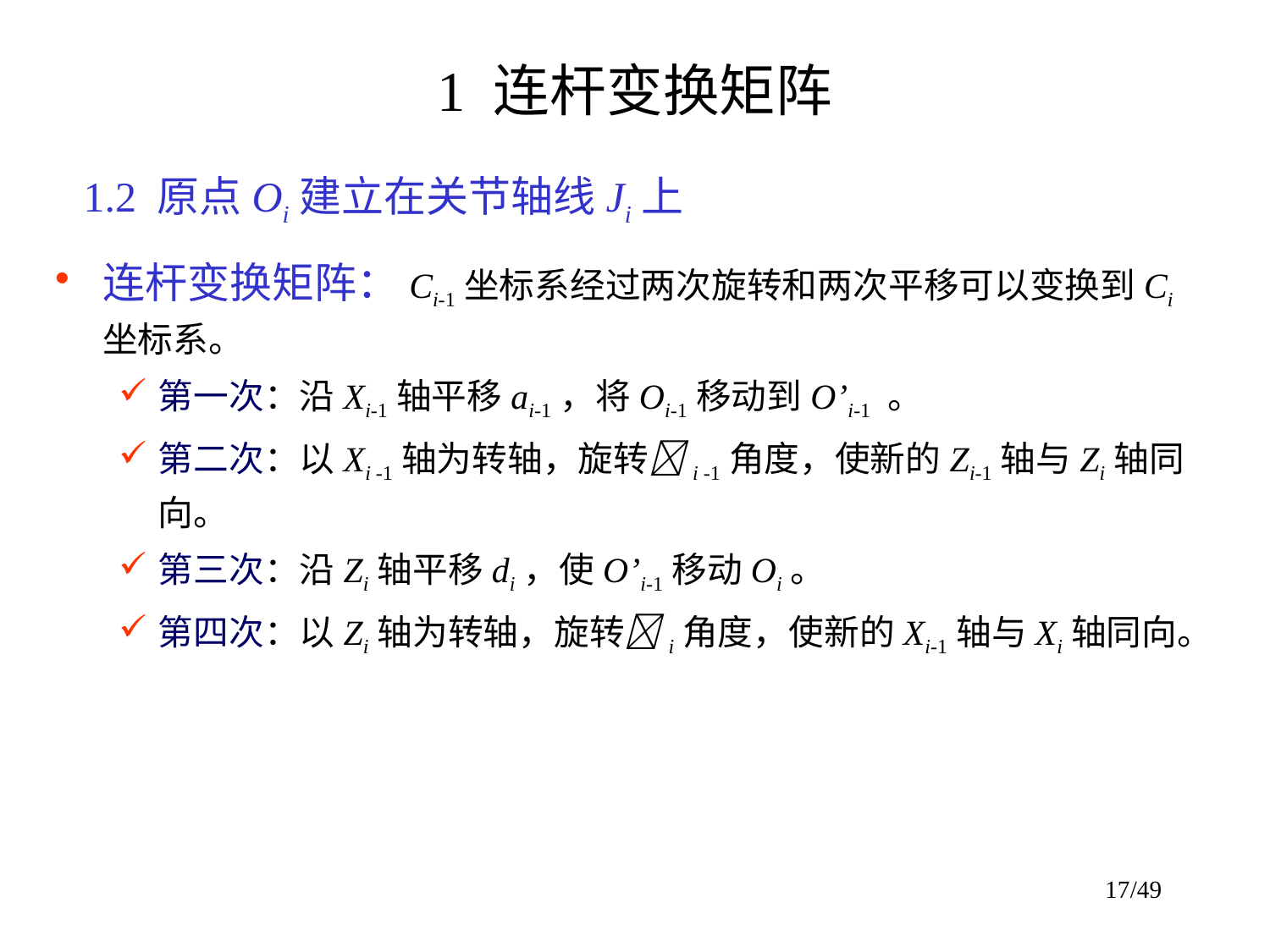

# 1 连杆变换矩阵

1.2 原点Oi建立在关节轴线Ji上
连杆变换矩阵：Ci-1坐标系经过两次旋转和两次平移可以变换到Ci坐标系。
第一次：沿Xi-1轴平移ai-1，将Oi-1移动到O’i-1 。
第二次：以Xi -1轴为转轴，旋转αi -1角度，使新的Zi-1轴与Zi轴同向。
第三次：沿Zi轴平移di，使O’i-1移动Oi。
第四次：以Zi轴为转轴，旋转θi角度，使新的Xi-1轴与Xi轴同向。

17/49